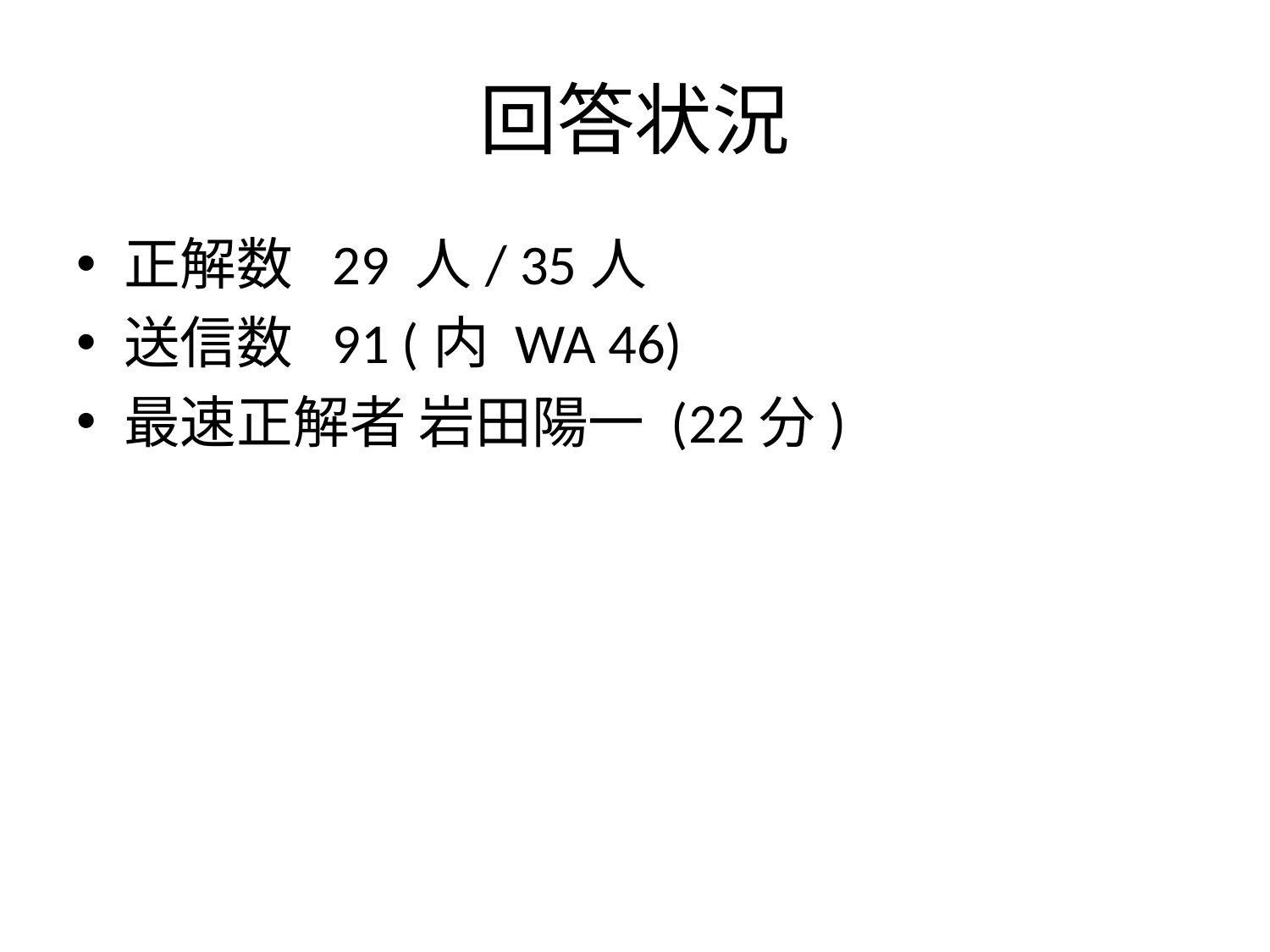

# 回答状況
正解数  29 人/ 35人
送信数  91 (内 WA 46)
最速正解者 岩田陽一 (22分)